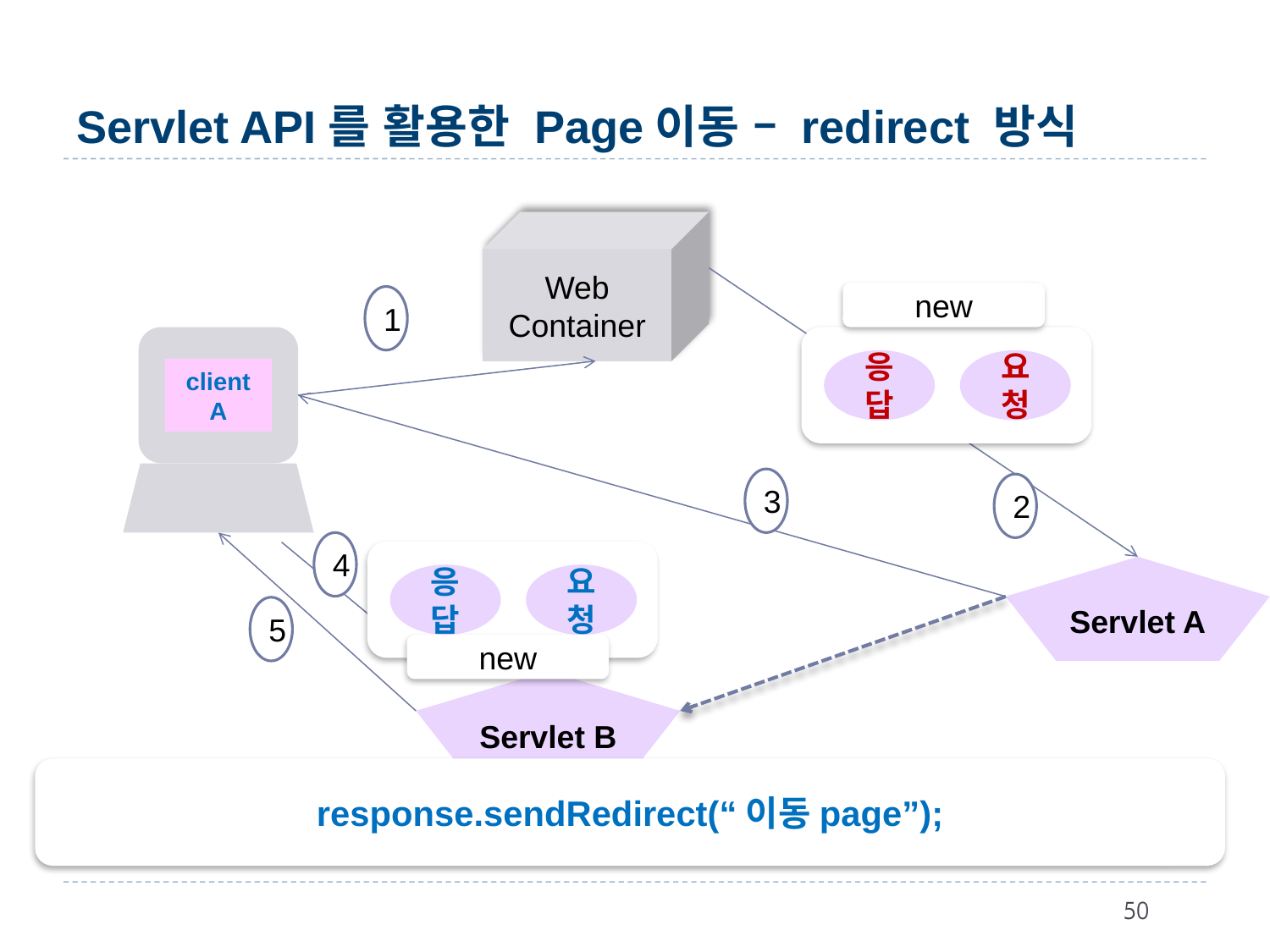

# Servlet API를 활용한 Page이동 – redirect 방식
Web Container
new
1

client A

응답
요청
3
2
4

응답
요청
new
Servlet A
5
Servlet B
response.sendRedirect(“이동page”);
50